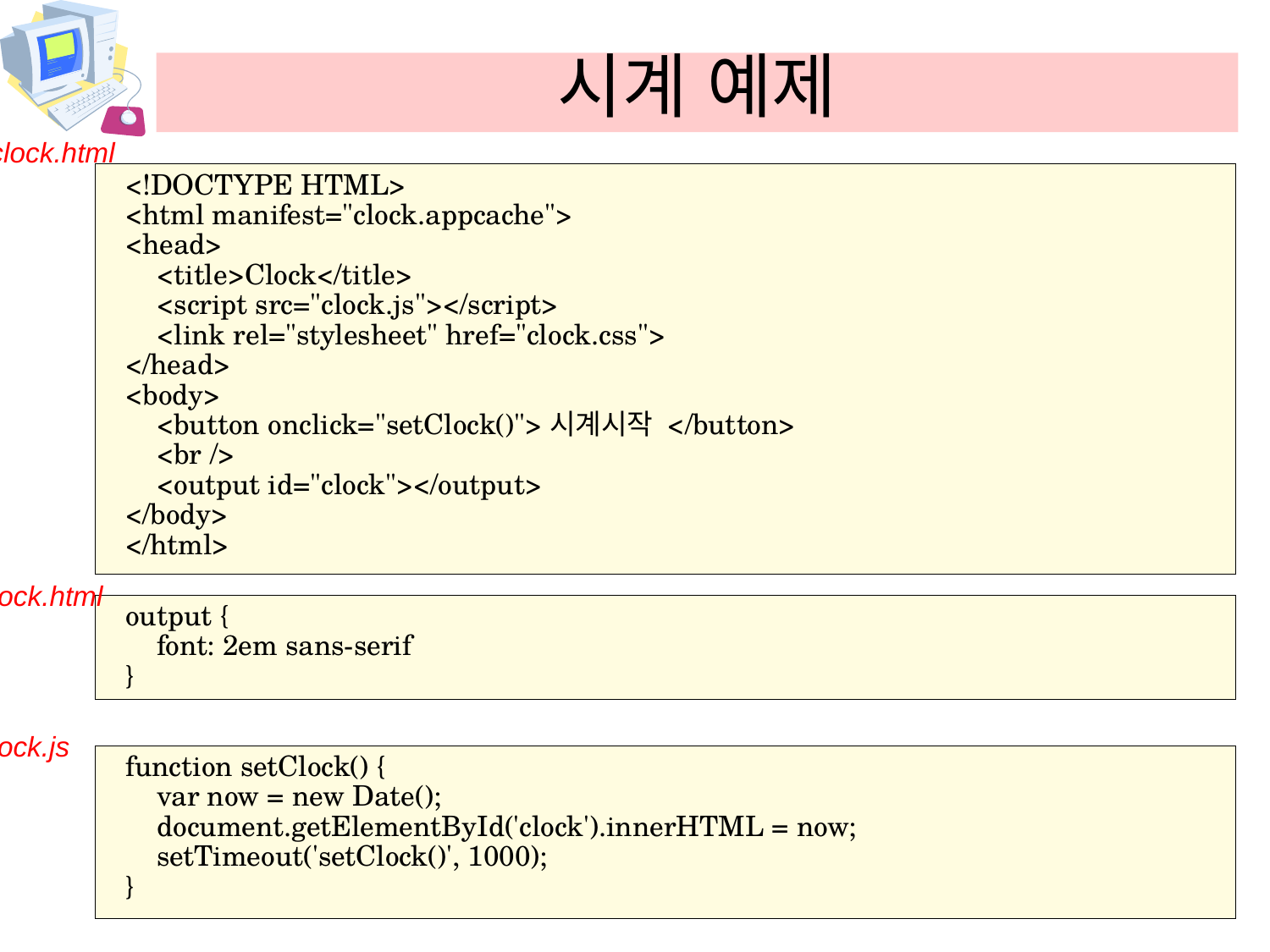

# 시계 예제
clock.html
<!DOCTYPE HTML>
<html manifest="clock.appcache">
<head>
    <title>Clock</title>
    <script src="clock.js"></script>
    <link rel="stylesheet" href="clock.css">
</head>
<body>
    <button onclick="setClock()">시계시작 </button>
    <br />
    <output id="clock"></output>
</body>
</html>
clock.html
output {
    font: 2em sans-serif
}
clock.js
function setClock() {
    var now = new Date();
    document.getElementById('clock').innerHTML = now;
    setTimeout('setClock()', 1000);
}